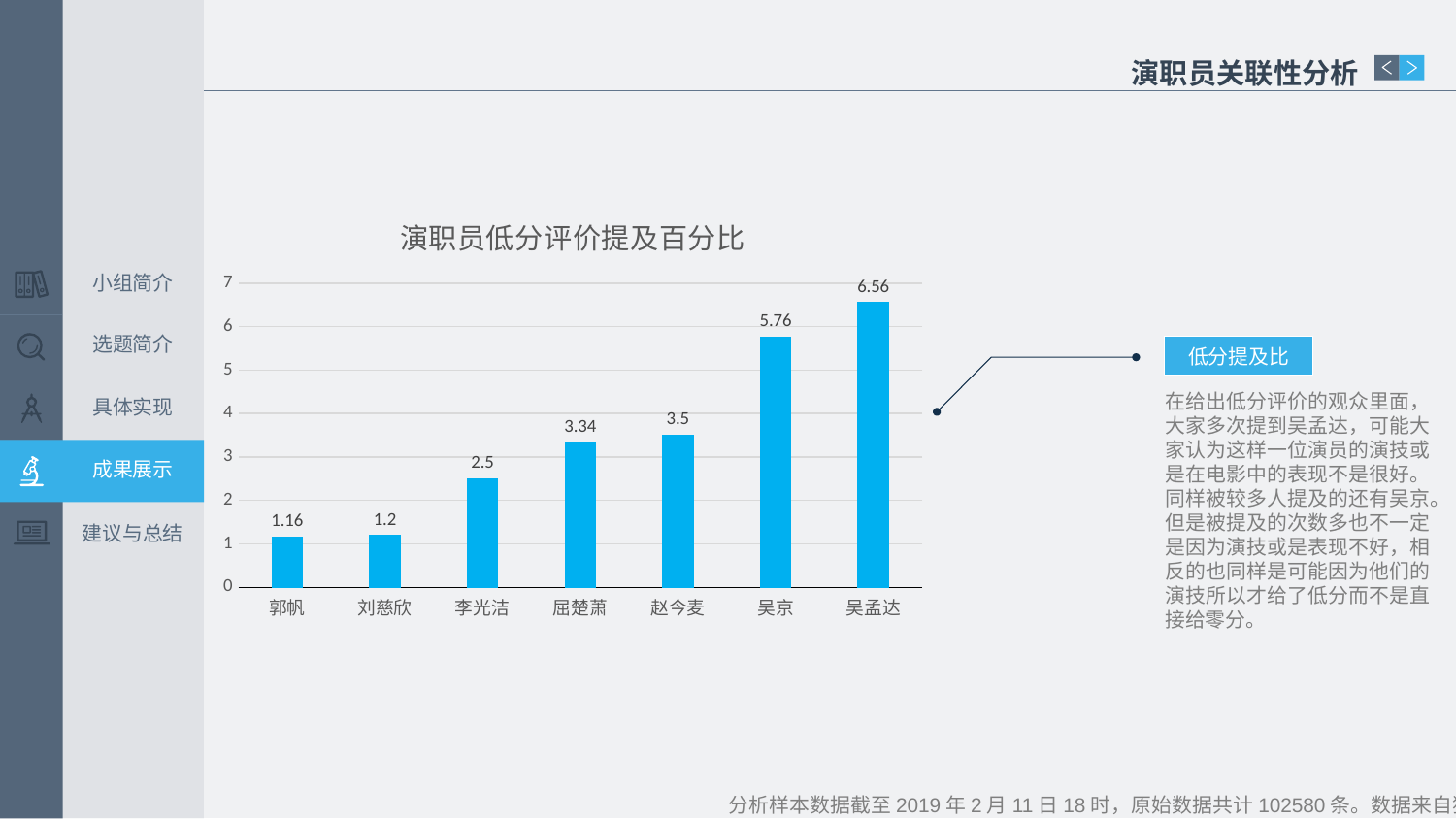

演职员关联性分析

### Chart: 演职员低分评价提及百分比

| Category | 百分比 |
|---|---|
| 郭帆 | 1.16 |
| 刘慈欣 | 1.2 |
| 李光洁 | 2.5 |
| 屈楚萧 | 3.34 |
| 赵今麦 | 3.5 |
| 吴京 | 5.76 |
| 吴孟达 | 6.56 |
小组简介

选题简介

低分提及比

在给出低分评价的观众里面，大家多次提到吴孟达，可能大家认为这样一位演员的演技或是在电影中的表现不是很好。同样被较多人提及的还有吴京。
但是被提及的次数多也不一定是因为演技或是表现不好，相反的也同样是可能因为他们的演技所以才给了低分而不是直接给零分。
具体实现

成果展示

建议与总结

分析样本数据截至2019年2月11日18时，原始数据共计102580条。数据来自猫眼。